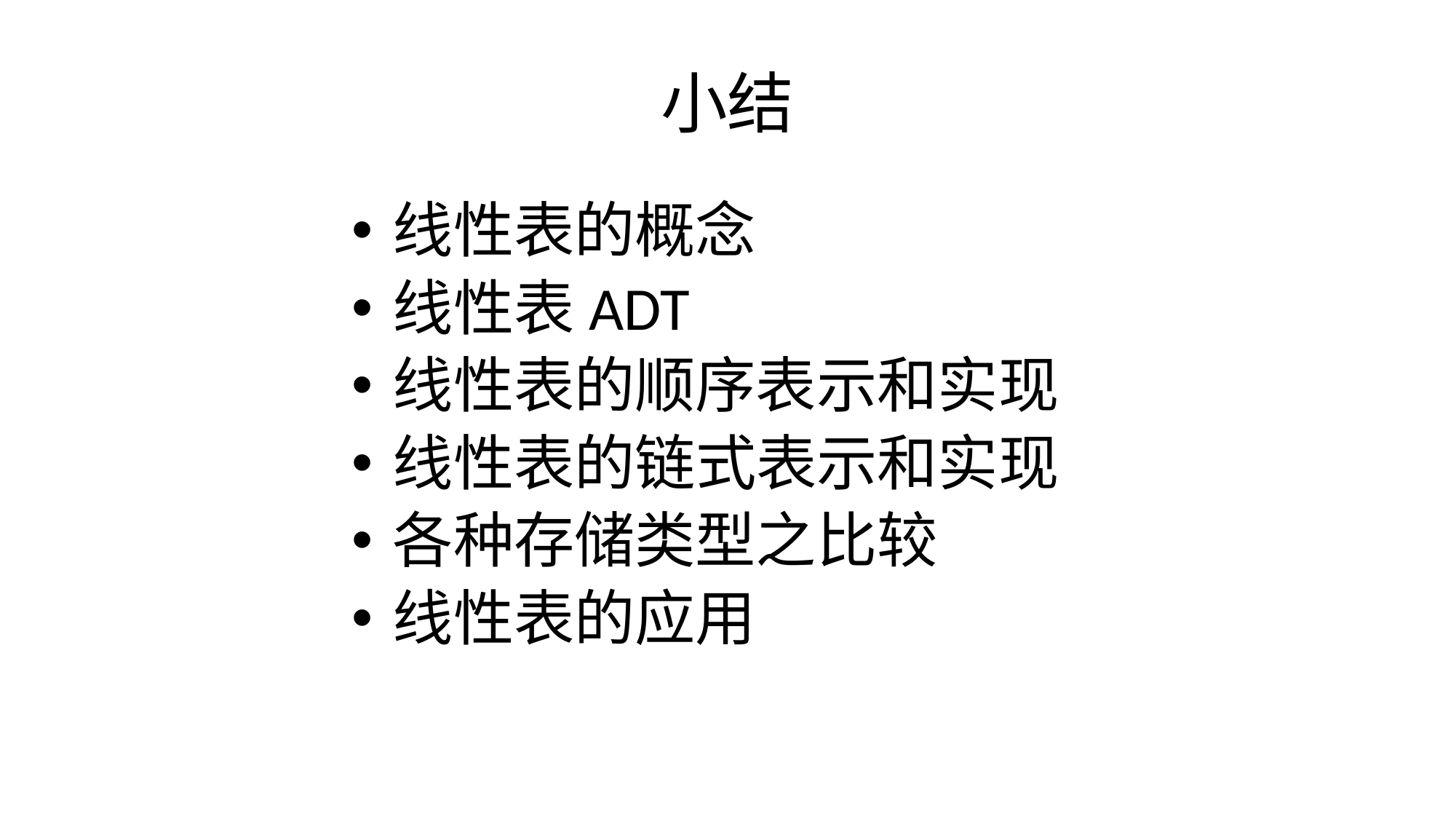

# 小结
线性表的概念
线性表ADT
线性表的顺序表示和实现
线性表的链式表示和实现
各种存储类型之比较
线性表的应用